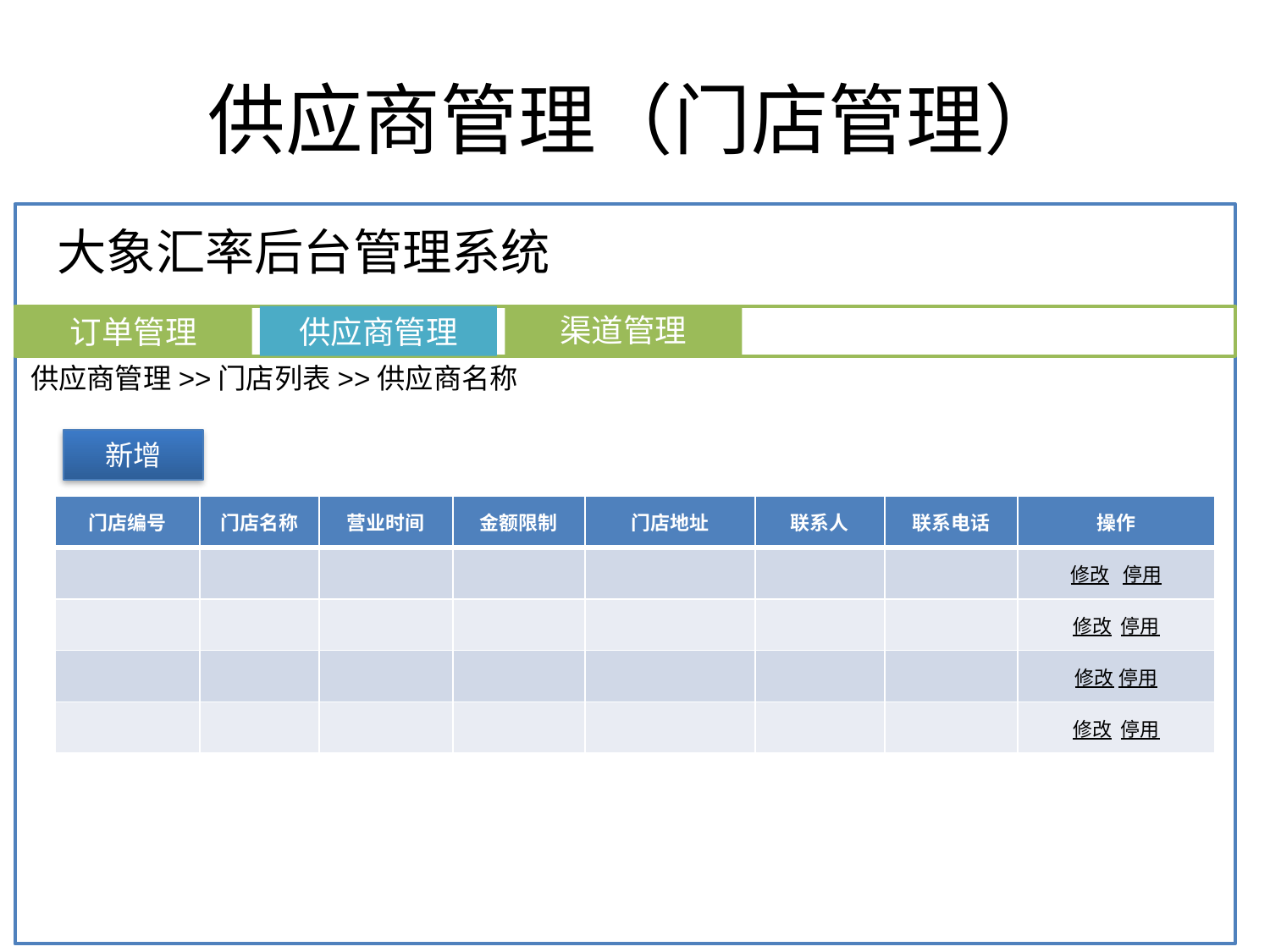

# 供应商管理（门店管理）

大象汇率后台管理系统
渠道管理

订单管理
供应商管理
供应商管理>>门店列表>>供应商名称
新增
| 门店编号 | 门店名称 | 营业时间 | 金额限制 | 门店地址 | 联系人 | 联系电话 | 操作 |
| --- | --- | --- | --- | --- | --- | --- | --- |
|  |  |  |  |  |  |  | 修改 停用 |
|  |  |  |  |  |  |  | 修改 停用 |
|  |  |  |  |  |  |  | 修改 停用 |
|  |  |  |  |  |  |  | 修改 停用 |